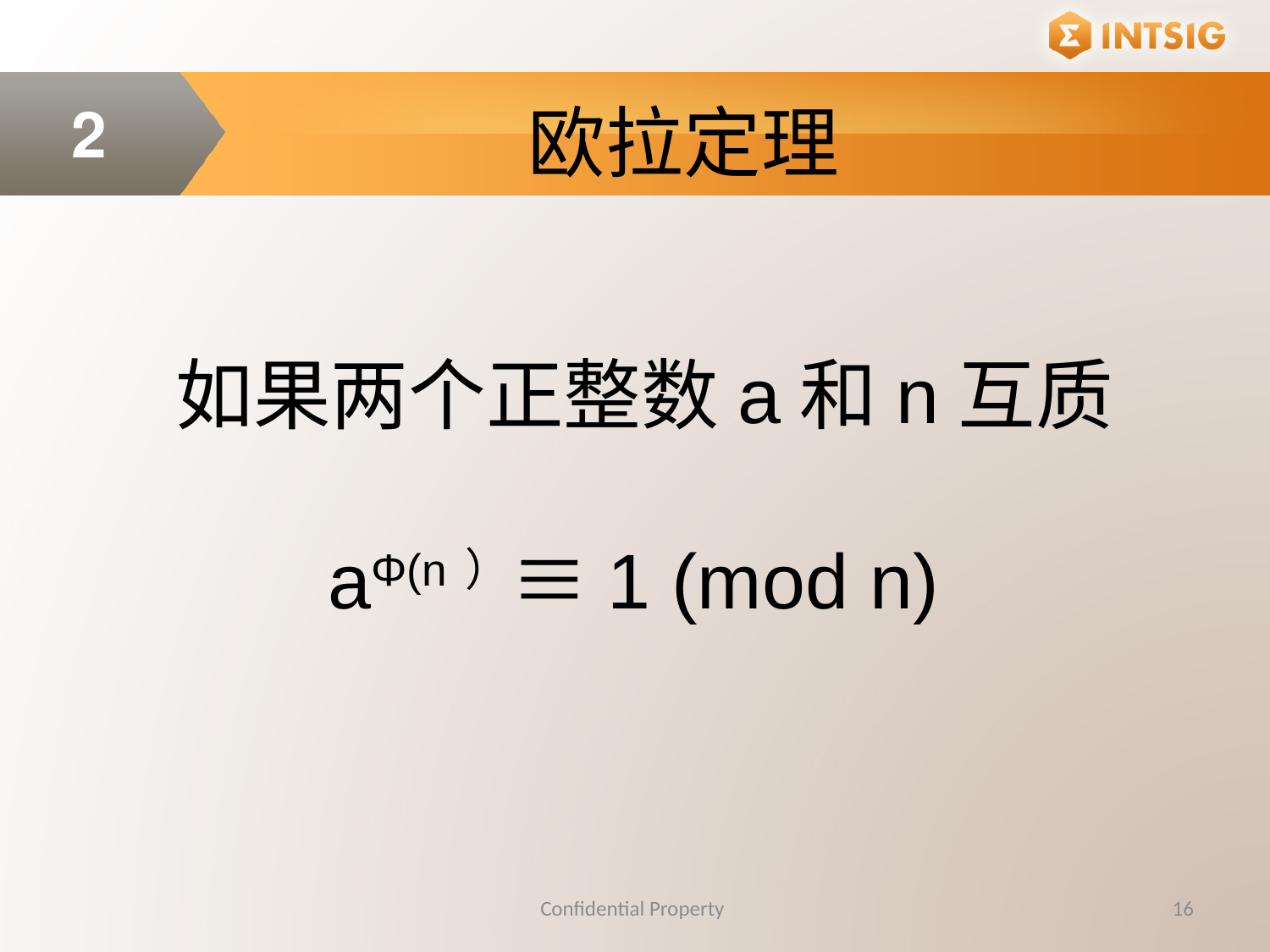

欧拉定理
2
如果两个正整数a和n互质

aΦ(n）≡1 (mod n)
Confidential Property
16